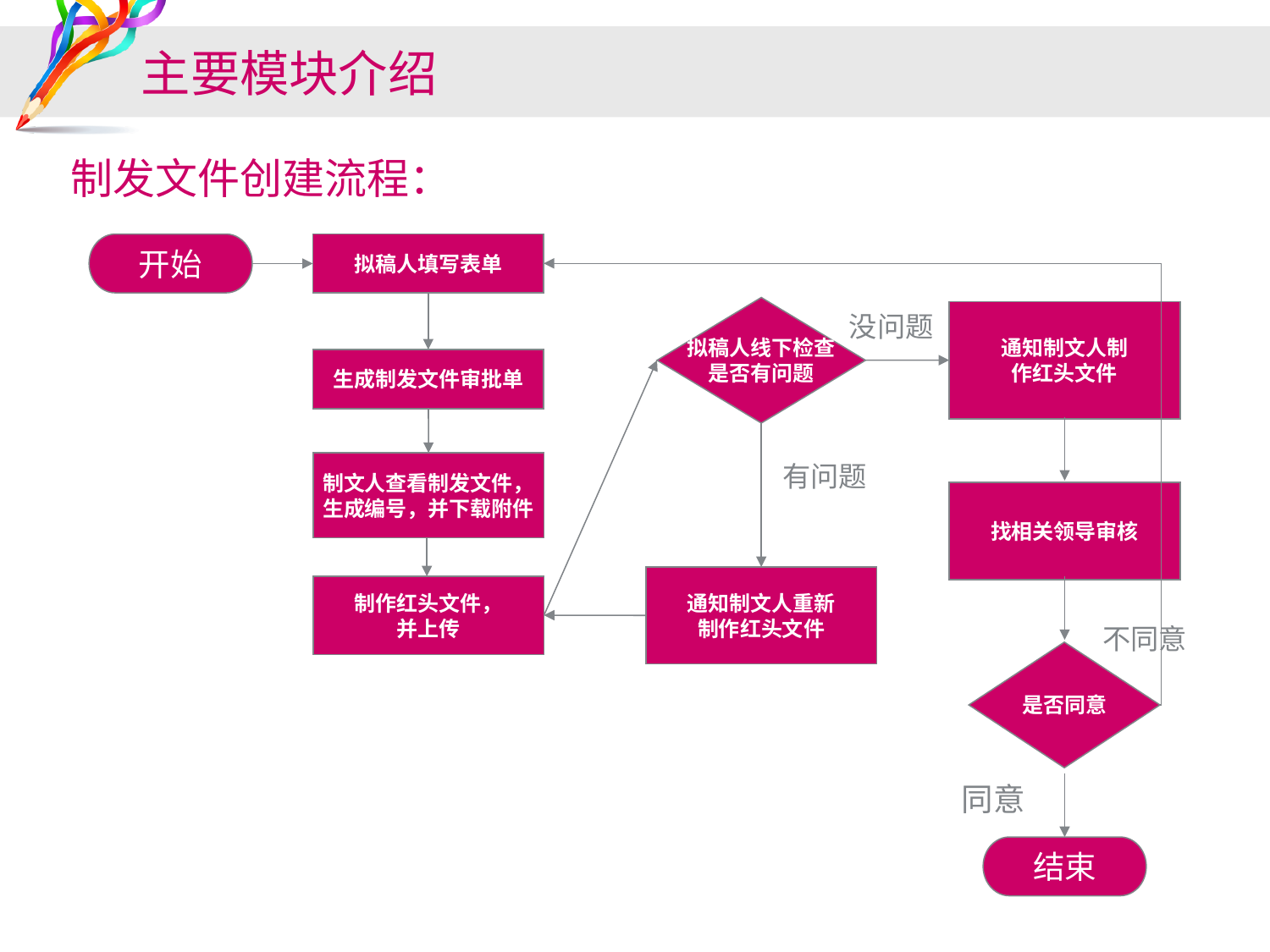

# 主要模块介绍
制发文件创建流程：

开始
拟稿人填写表单
拟稿人线下检查
是否有问题
通知制文人制
作红头文件
没问题
生成制发文件审批单
制文人查看制发文件，
生成编号，并下载附件
有问题
找相关领导审核
通知制文人重新
制作红头文件
制作红头文件，
并上传
不同意
是否同意
同意
结束